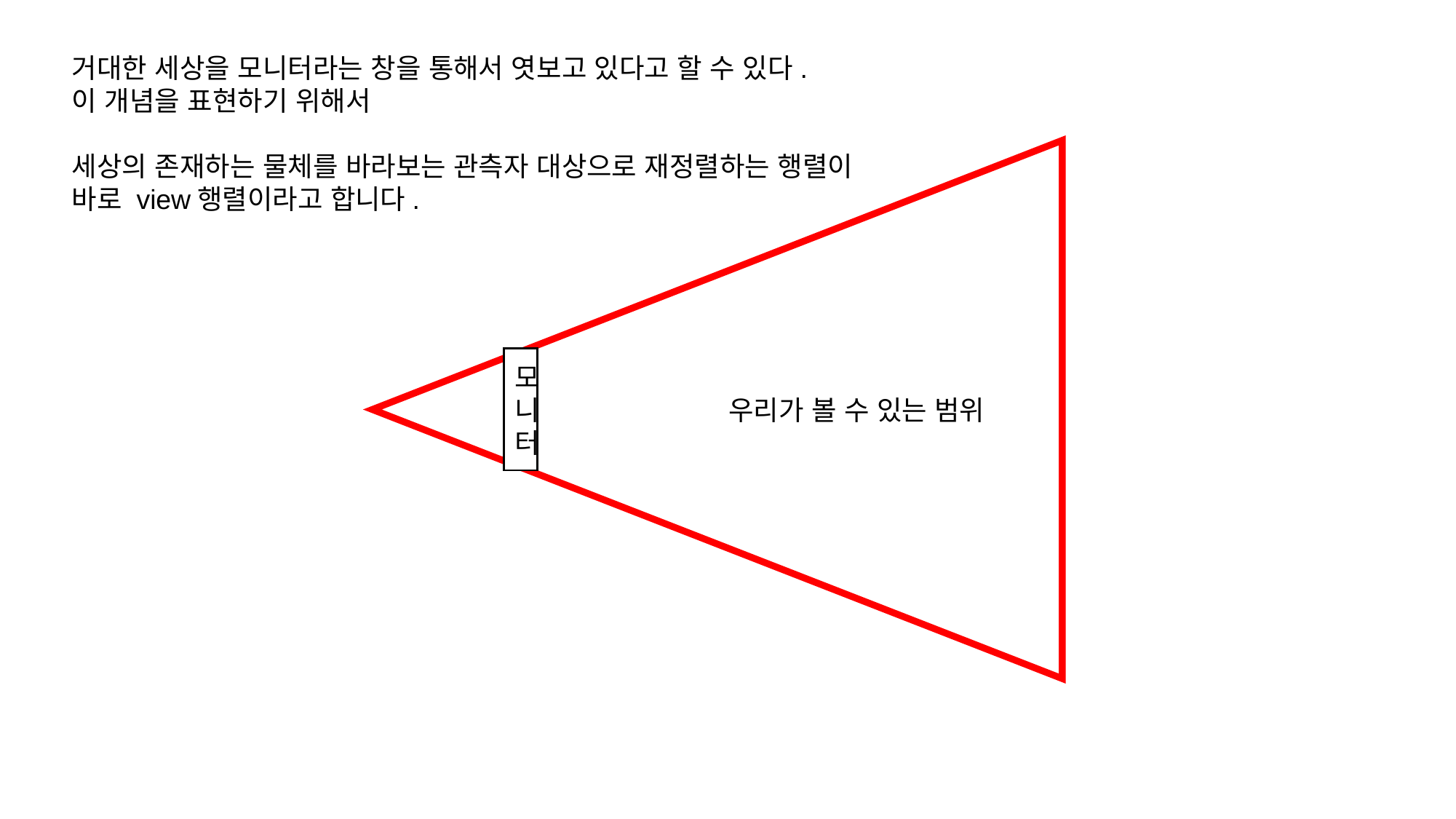

거대한 세상을 모니터라는 창을 통해서 엿보고 있다고 할 수 있다.
이 개념을 표현하기 위해서

세상의 존재하는 물체를 바라보는 관측자 대상으로 재정렬하는 행렬이
바로 view행렬이라고 합니다.

모니터
우리가 볼 수 있는 범위